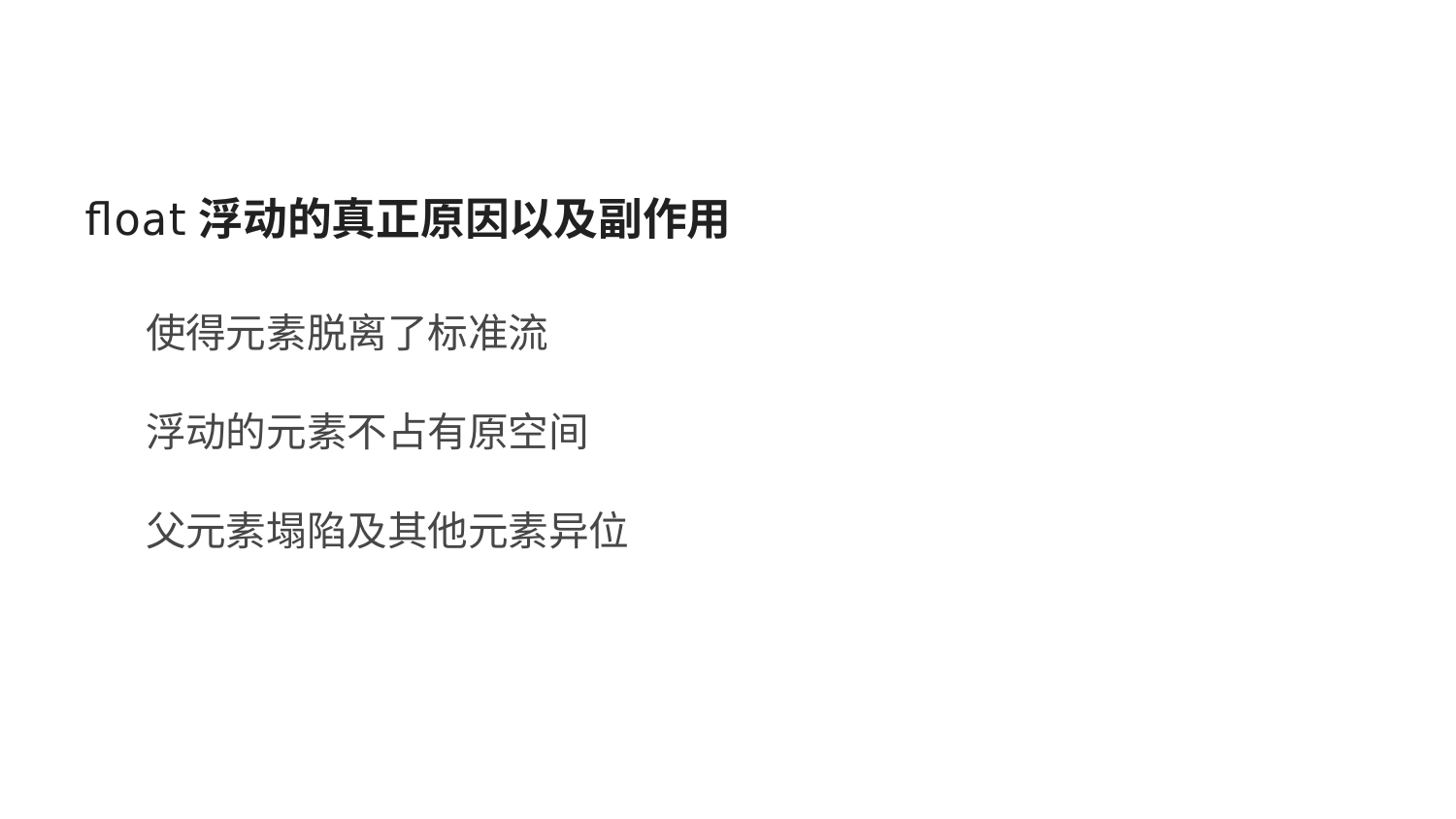

float浮动的真正原因以及副作用
使得元素脱离了标准流

浮动的元素不占有原空间

父元素塌陷及其他元素异位